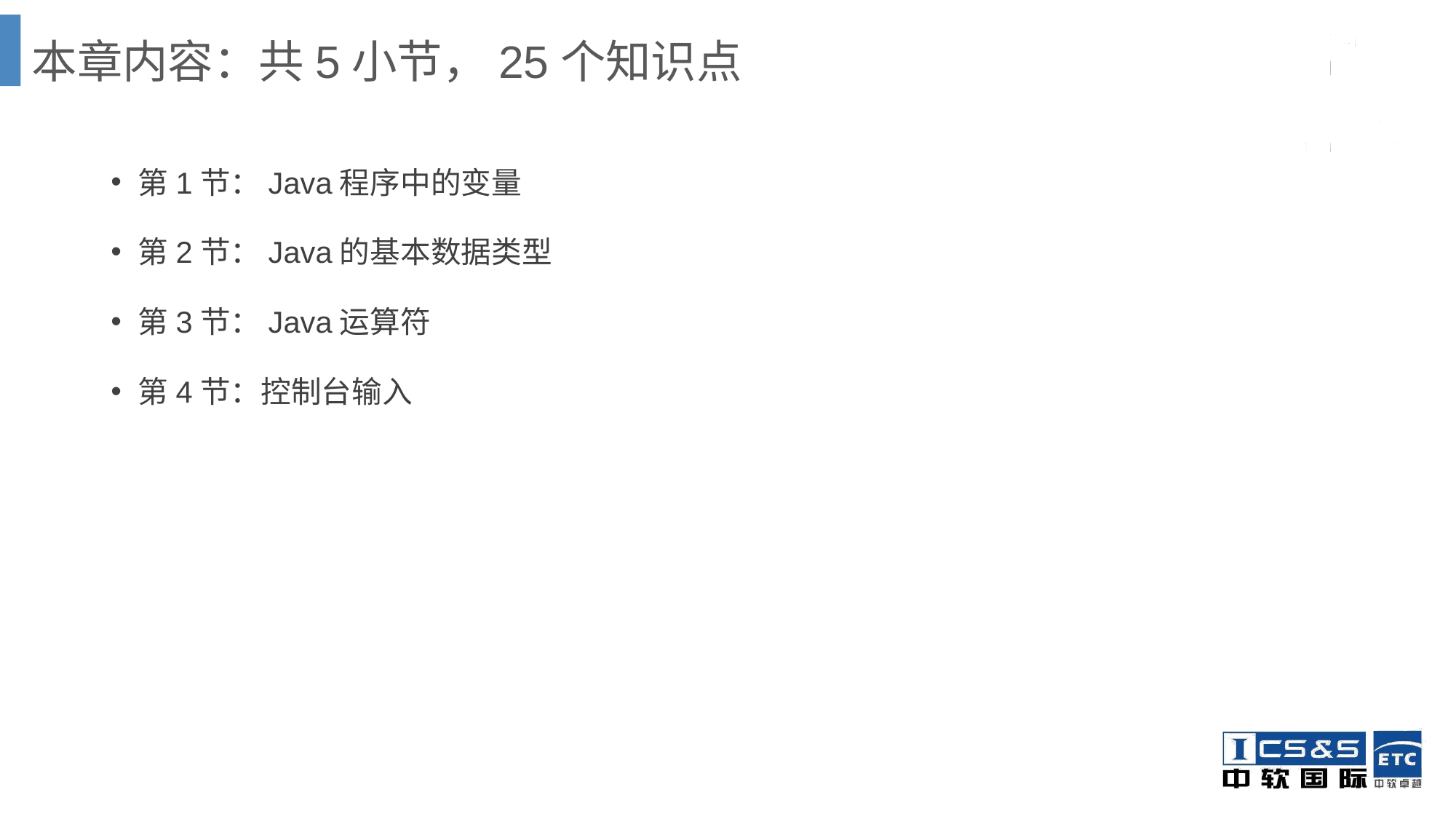

# 本章内容：共5小节，25个知识点
第1节：Java程序中的变量
第2节：Java的基本数据类型
第3节：Java运算符
第4节：控制台输入